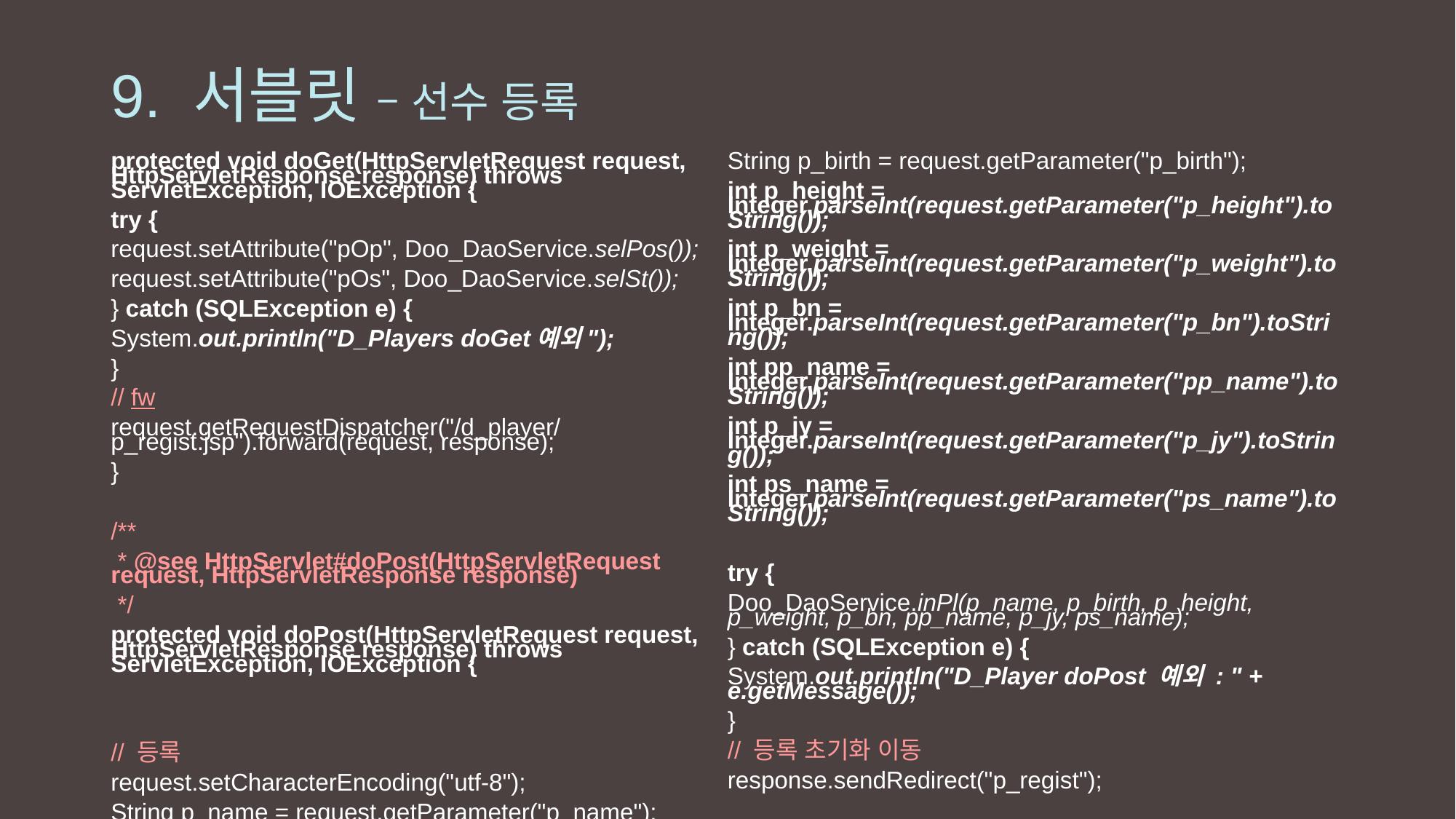

# 9. 서블릿 – 선수 등록
protected void doGet(HttpServletRequest request, HttpServletResponse response) throws ServletException, IOException {
try {
request.setAttribute("pOp", Doo_DaoService.selPos());
request.setAttribute("pOs", Doo_DaoService.selSt());
} catch (SQLException e) {
System.out.println("D_Players doGet예외");
}
// fw
request.getRequestDispatcher("/d_player/p_regist.jsp").forward(request, response);
}

/**
 * @see HttpServlet#doPost(HttpServletRequest request, HttpServletResponse response)
 */
protected void doPost(HttpServletRequest request, HttpServletResponse response) throws ServletException, IOException {

// 등록
request.setCharacterEncoding("utf-8");
String p_name = request.getParameter("p_name");
String p_birth = request.getParameter("p_birth");
int p_height = Integer.parseInt(request.getParameter("p_height").toString());
int p_weight = Integer.parseInt(request.getParameter("p_weight").toString());
int p_bn = Integer.parseInt(request.getParameter("p_bn").toString());
int pp_name = Integer.parseInt(request.getParameter("pp_name").toString());
int p_jy = Integer.parseInt(request.getParameter("p_jy").toString());
int ps_name = Integer.parseInt(request.getParameter("ps_name").toString());

try {
Doo_DaoService.inPl(p_name, p_birth, p_height, p_weight, p_bn, pp_name, p_jy, ps_name);
} catch (SQLException e) {
System.out.println("D_Player doPost 예외 : " + e.getMessage());
}
// 등록 초기화 이동
response.sendRedirect("p_regist");